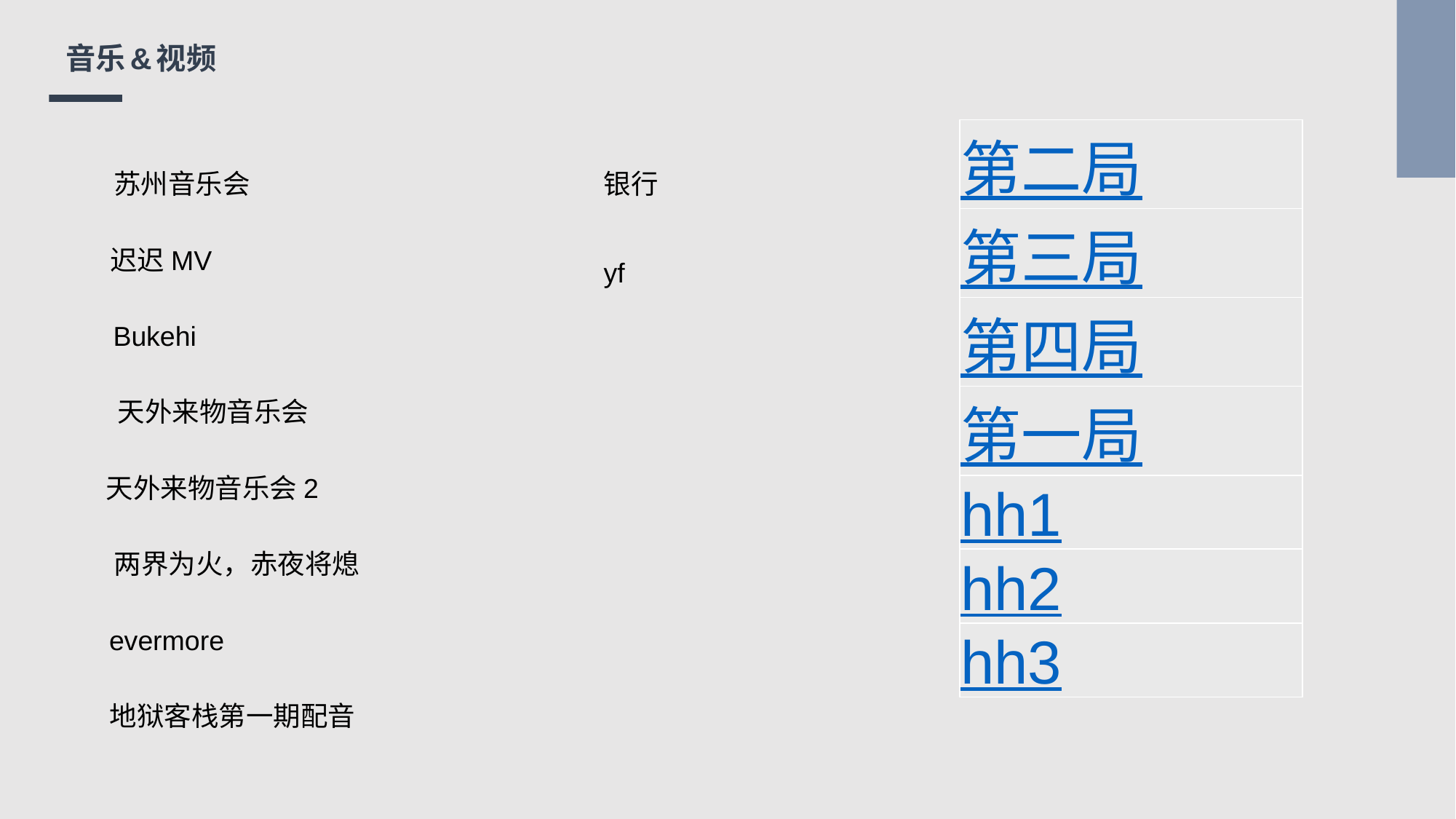

# 音乐&视频
| 第二局 |
| --- |
| 第三局 |
| 第四局 |
| 第一局 |
| hh1 |
| hh2 |
| hh3 |
苏州音乐会
银行
迟迟MV
yf
Bukehi
天外来物音乐会
天外来物音乐会2
两界为火，赤夜将熄
evermore
地狱客栈第一期配音